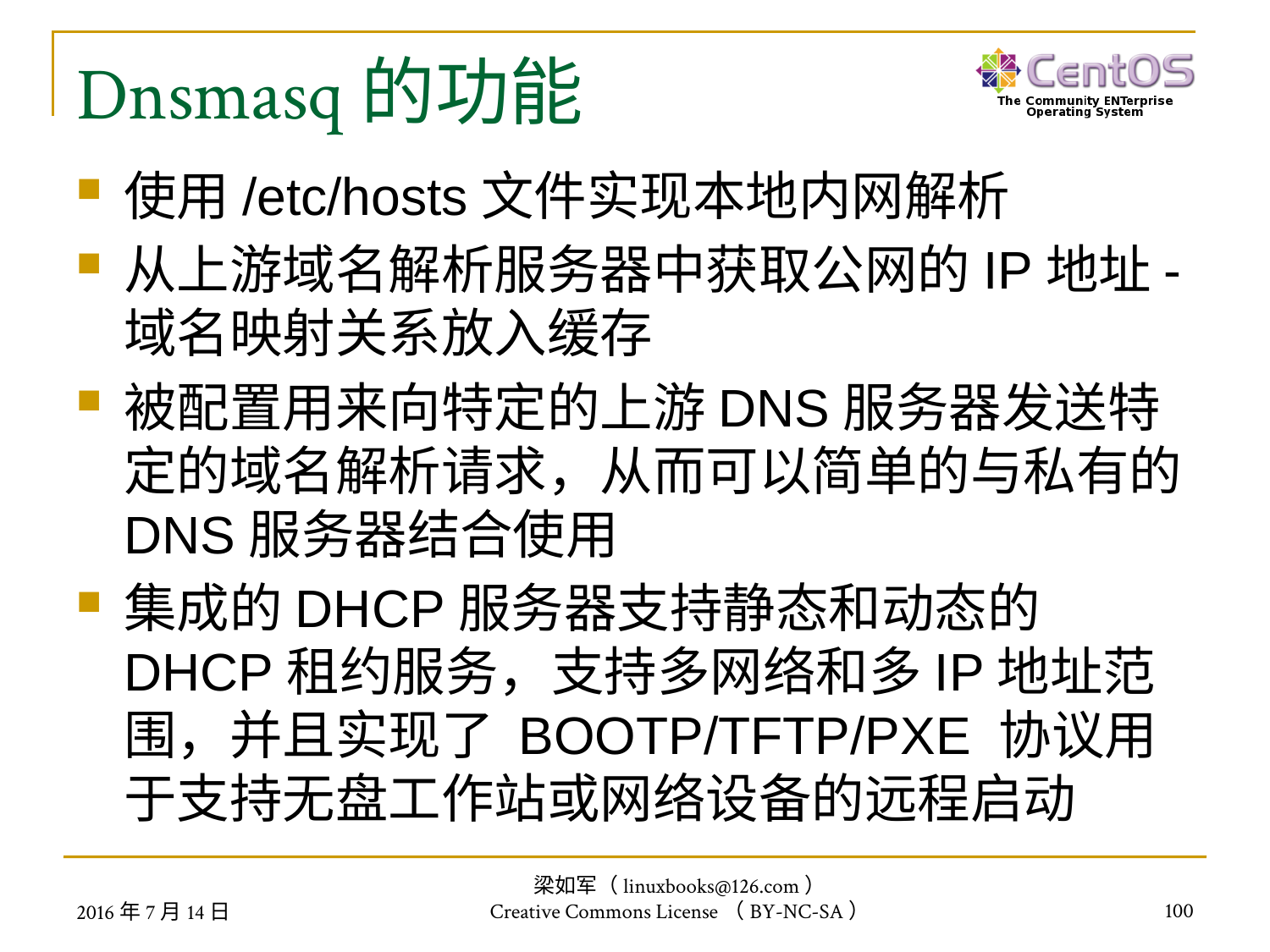

# Dnsmasq的功能
使用/etc/hosts文件实现本地内网解析
从上游域名解析服务器中获取公网的IP地址-域名映射关系放入缓存
被配置用来向特定的上游DNS服务器发送特定的域名解析请求，从而可以简单的与私有的DNS服务器结合使用
集成的DHCP服务器支持静态和动态的DHCP租约服务，支持多网络和多IP地址范围，并且实现了 BOOTP/TFTP/PXE 协议用于支持无盘工作站或网络设备的远程启动
梁如军（linuxbooks@126.com）
Creative Commons License（BY-NC-SA）
2016年7月14日
100